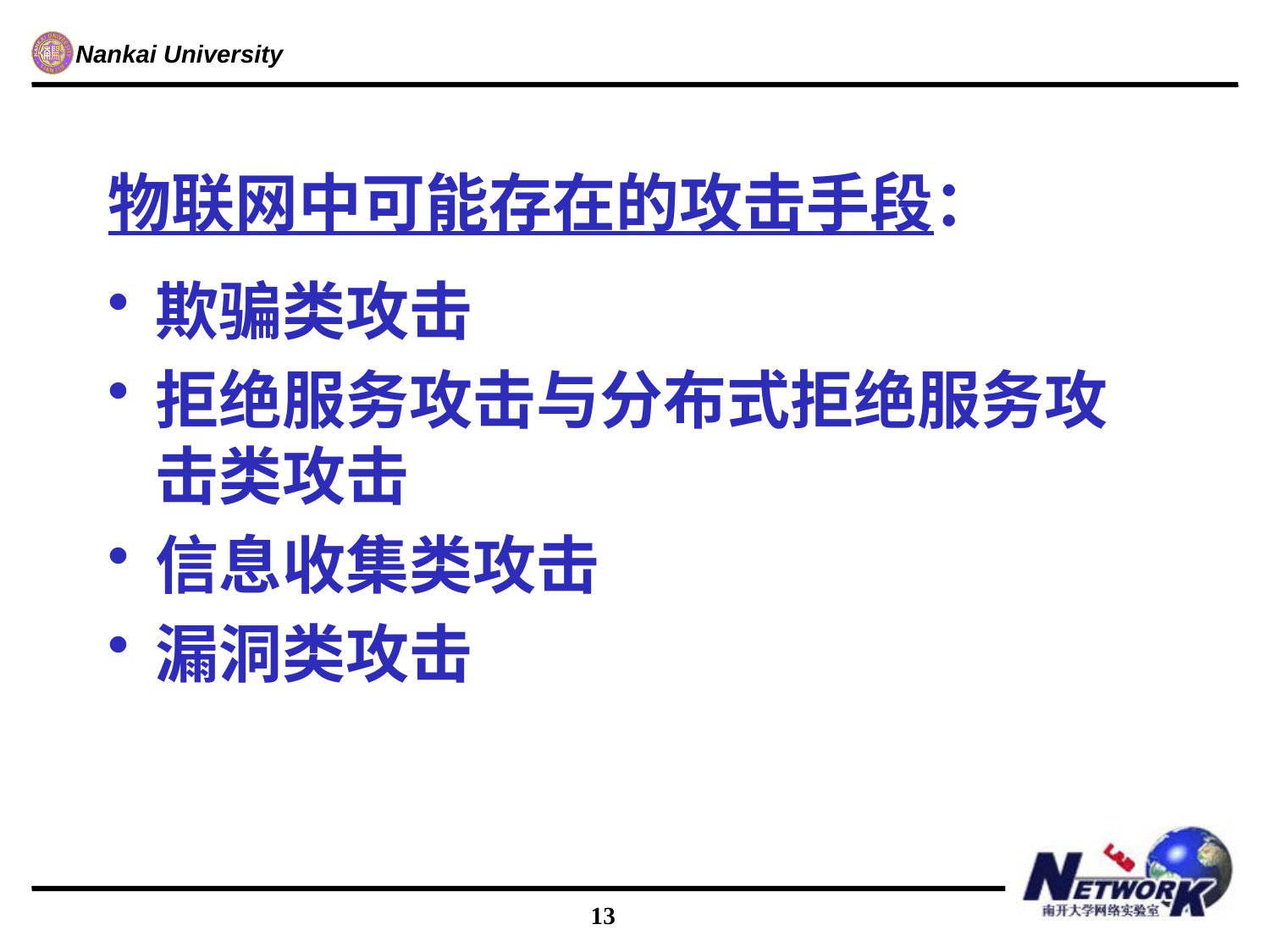

#
物联网中可能存在的攻击手段：

欺骗类攻击
拒绝服务攻击与分布式拒绝服务攻击类攻击
信息收集类攻击
漏洞类攻击
13